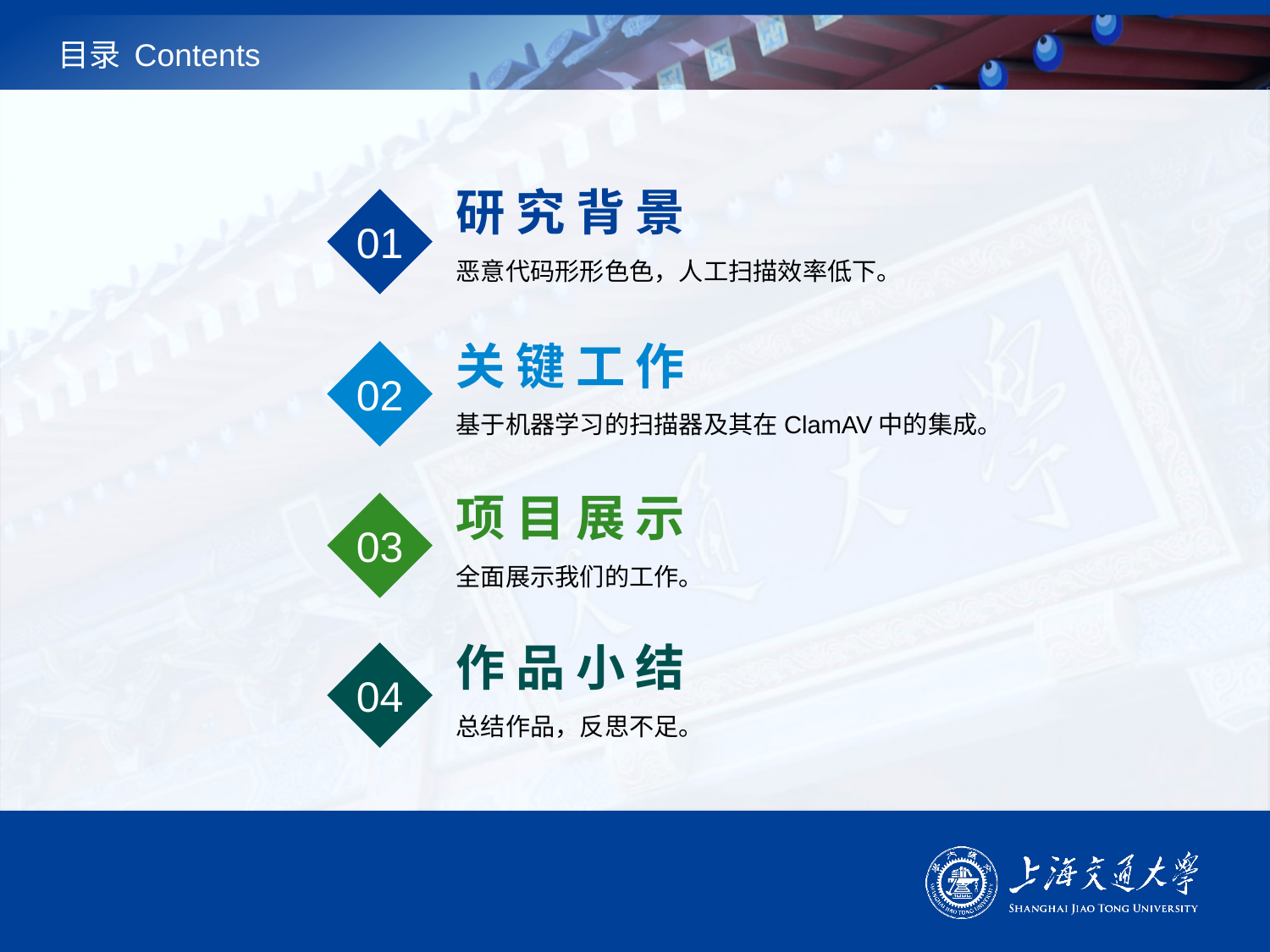

# 目录 Contents
01
研究背景
恶意代码形形色色，人工扫描效率低下。
02
关键工作
基于机器学习的扫描器及其在ClamAV中的集成。
03
项目展示
全面展示我们的工作。
04
作品小结
总结作品，反思不足。